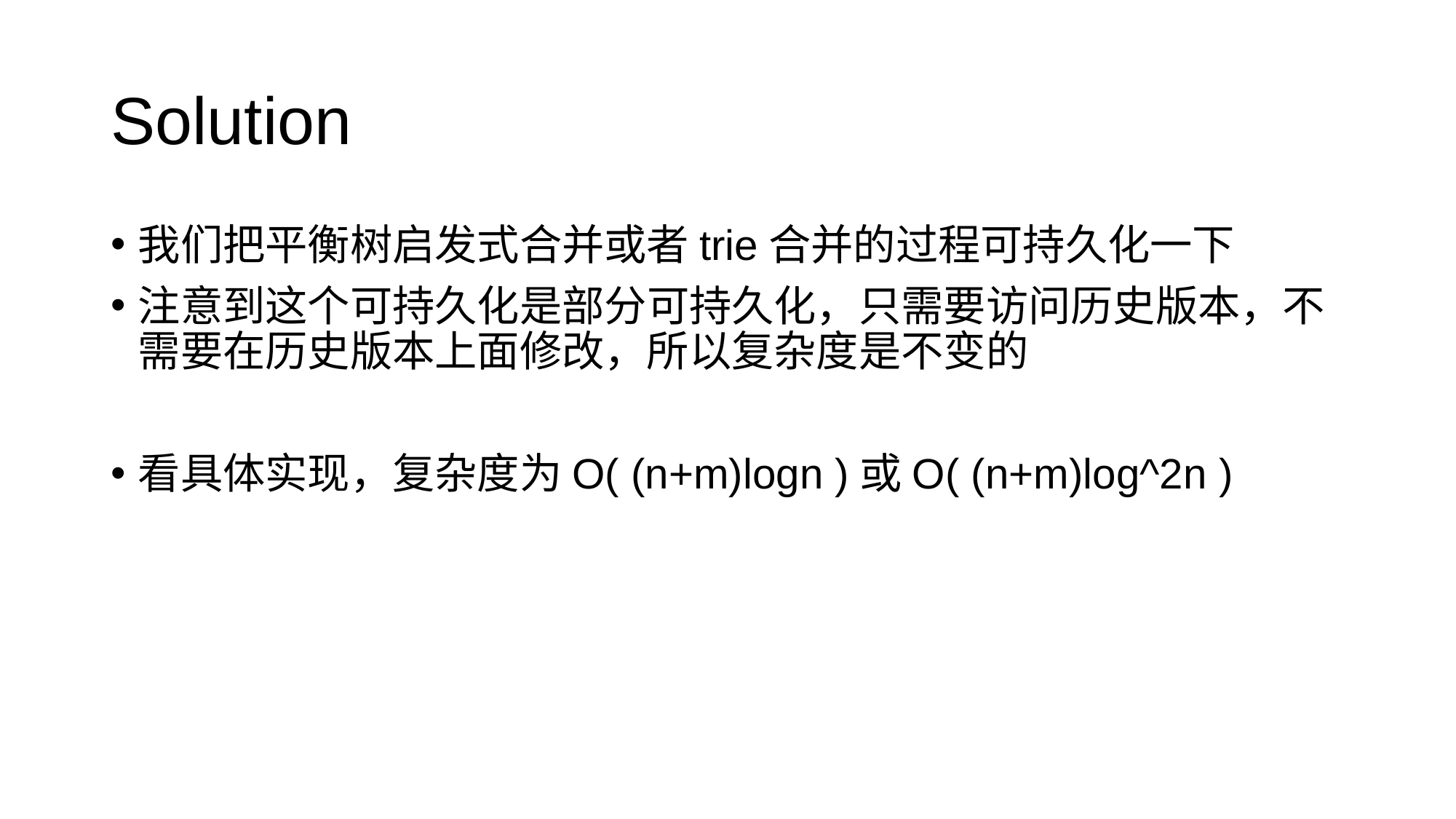

# Solution
我们把平衡树启发式合并或者trie合并的过程可持久化一下
注意到这个可持久化是部分可持久化，只需要访问历史版本，不需要在历史版本上面修改，所以复杂度是不变的

看具体实现，复杂度为O( (n+m)logn )或O( (n+m)log^2n )